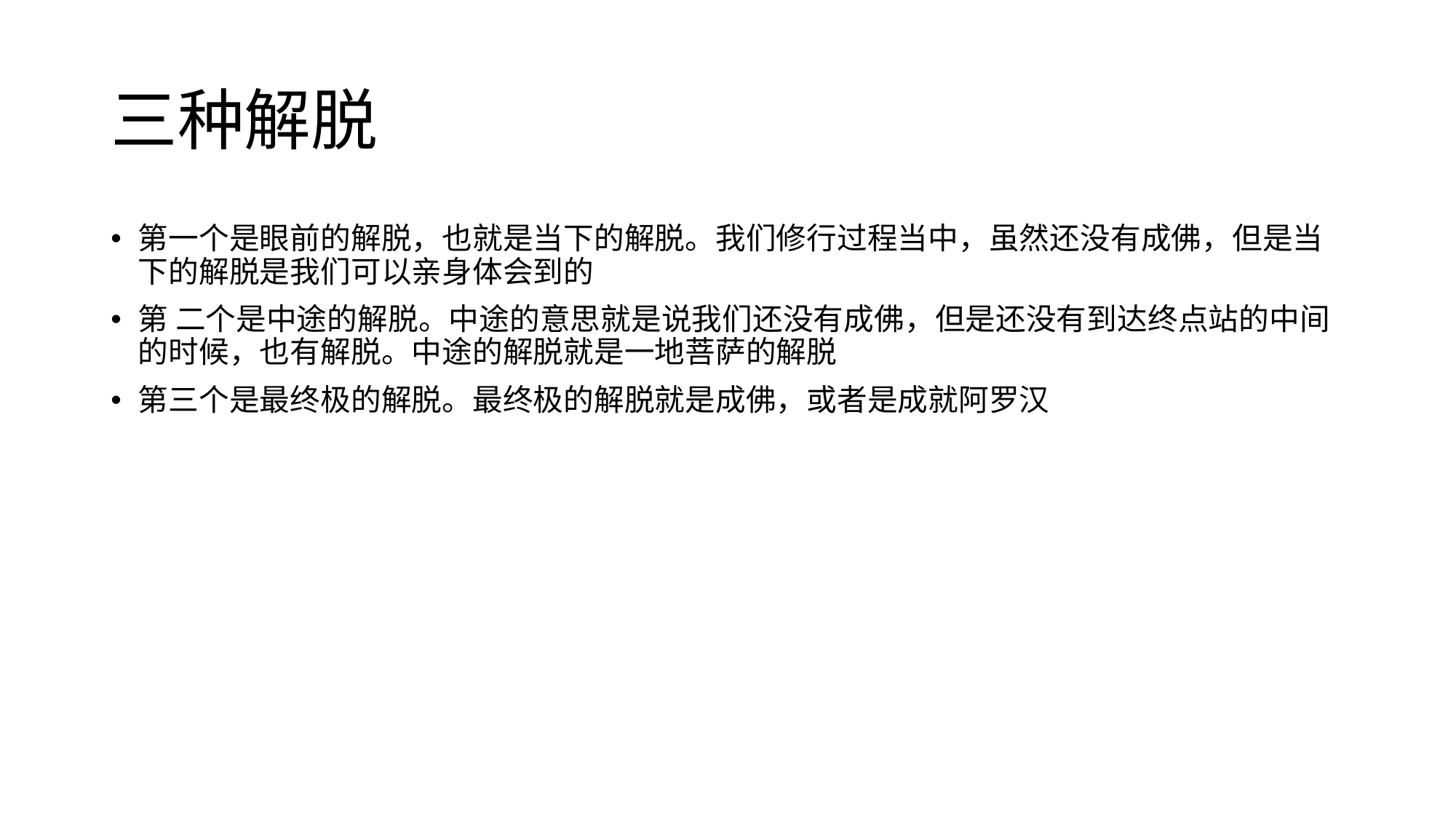

# 三种解脱
第一个是眼前的解脱，也就是当下的解脱。我们修行过程当中，虽然还没有成佛，但是当下的解脱是我们可以亲身体会到的
第 二个是中途的解脱。中途的意思就是说我们还没有成佛，但是还没有到达终点站的中间的时候，也有解脱。中途的解脱就是一地菩萨的解脱
第三个是最终极的解脱。最终极的解脱就是成佛，或者是成就阿罗汉